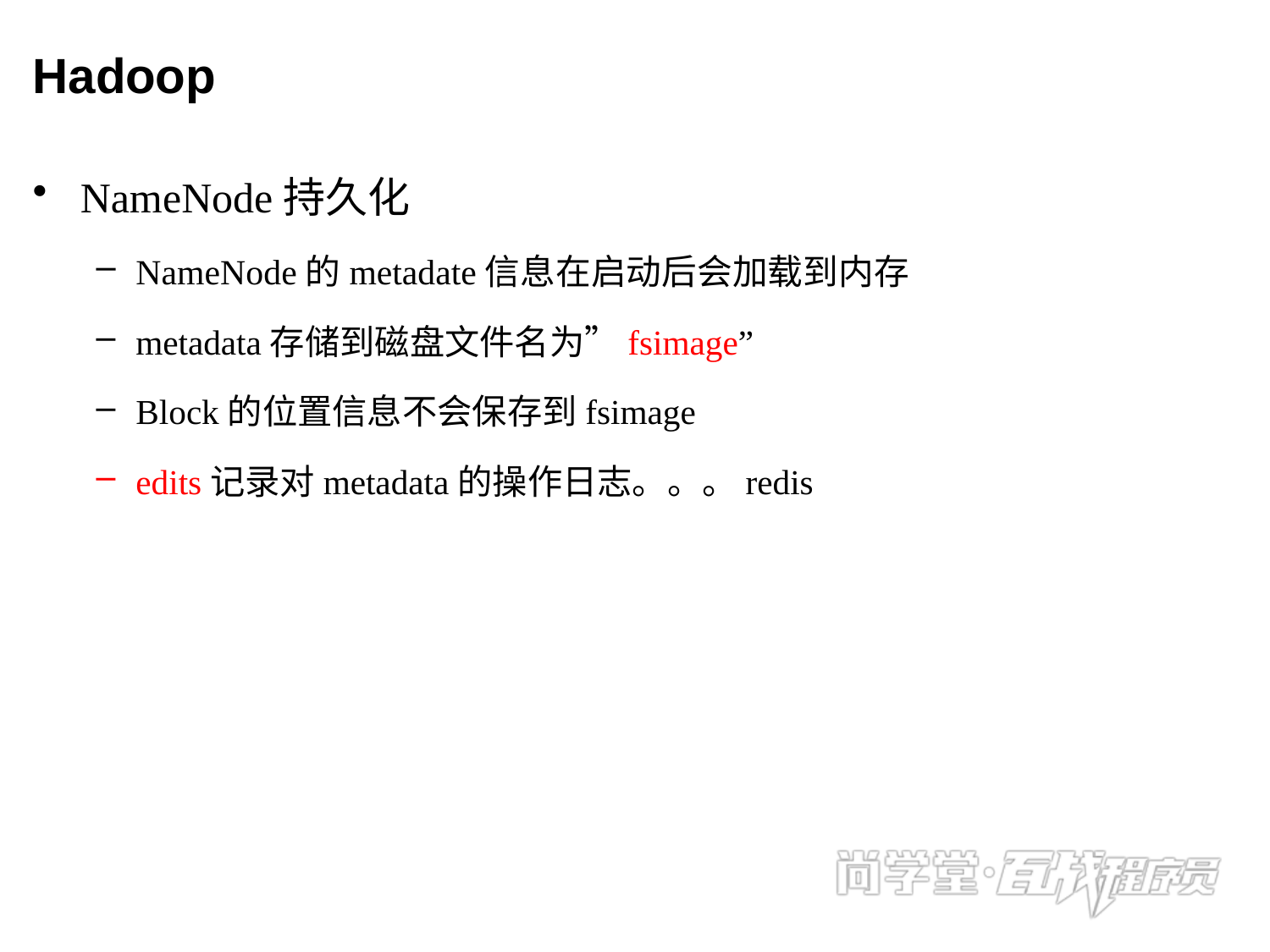

# Hadoop
NameNode持久化
NameNode的metadate信息在启动后会加载到内存
metadata存储到磁盘文件名为”fsimage”
Block的位置信息不会保存到fsimage
edits记录对metadata的操作日志。。。redis